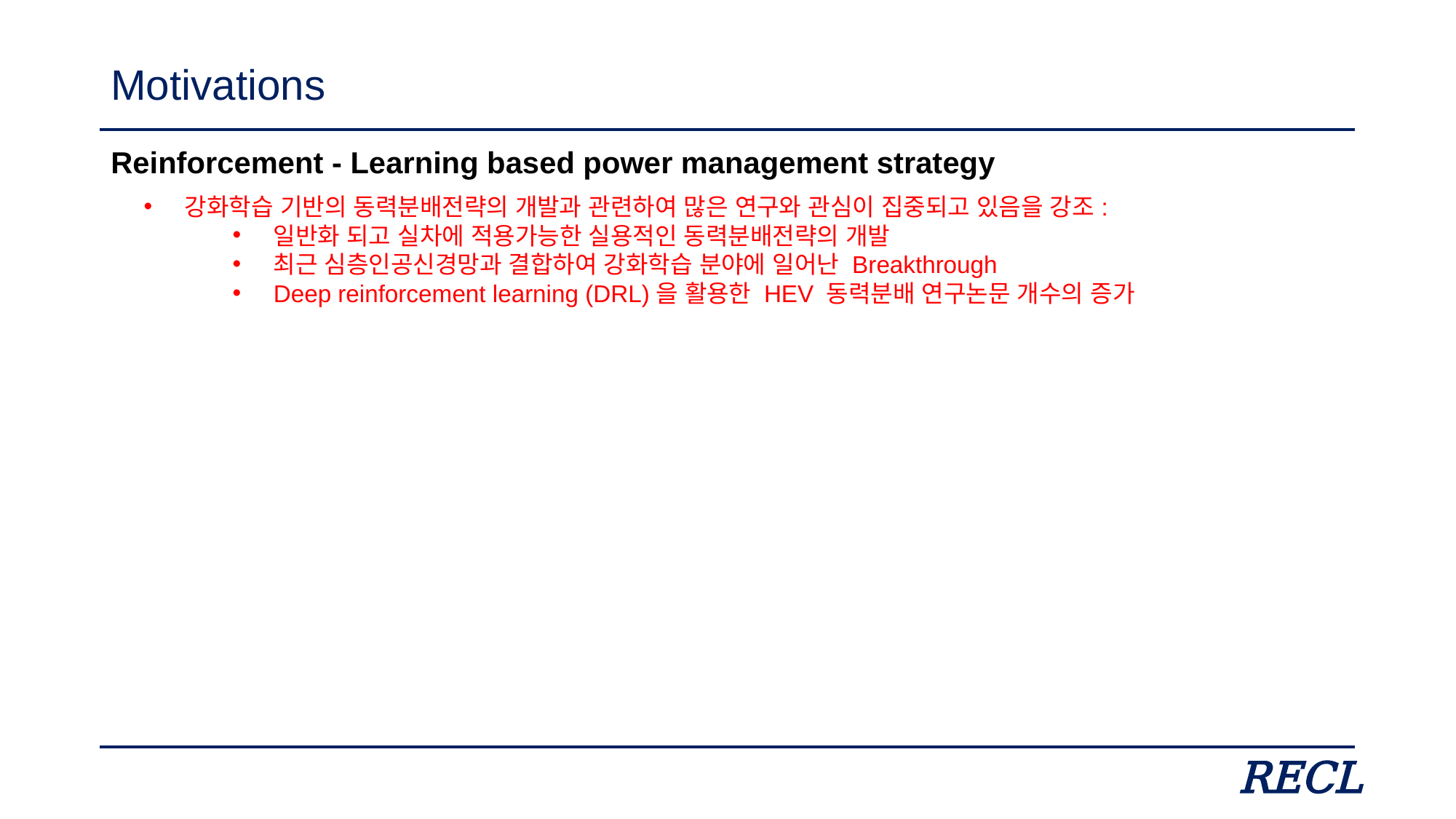

# Motivations
Reinforcement - Learning based power management strategy

강화학습 기반의 동력분배전략의 개발과 관련하여 많은 연구와 관심이 집중되고 있음을 강조:
일반화 되고 실차에 적용가능한 실용적인 동력분배전략의 개발
최근 심층인공신경망과 결합하여 강화학습 분야에 일어난 Breakthrough
Deep reinforcement learning (DRL)을 활용한 HEV 동력분배 연구논문 개수의 증가

RECL